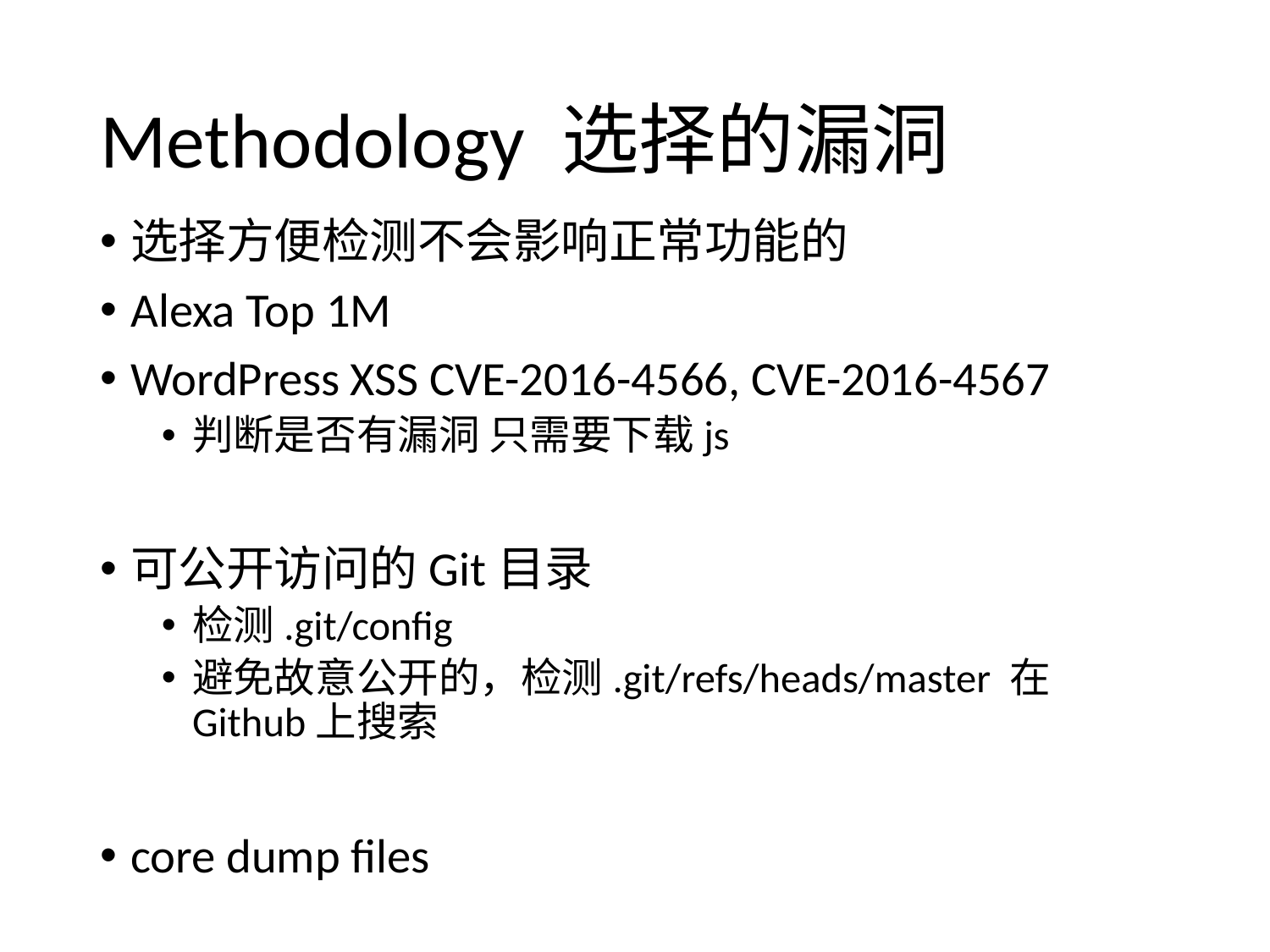

# Methodology 选择的漏洞
选择方便检测不会影响正常功能的
Alexa Top 1M
WordPress XSS CVE-2016-4566, CVE-2016-4567
判断是否有漏洞 只需要下载js

可公开访问的Git目录
检测.git/config
避免故意公开的，检测.git/refs/heads/master 在Github上搜索

core dump files